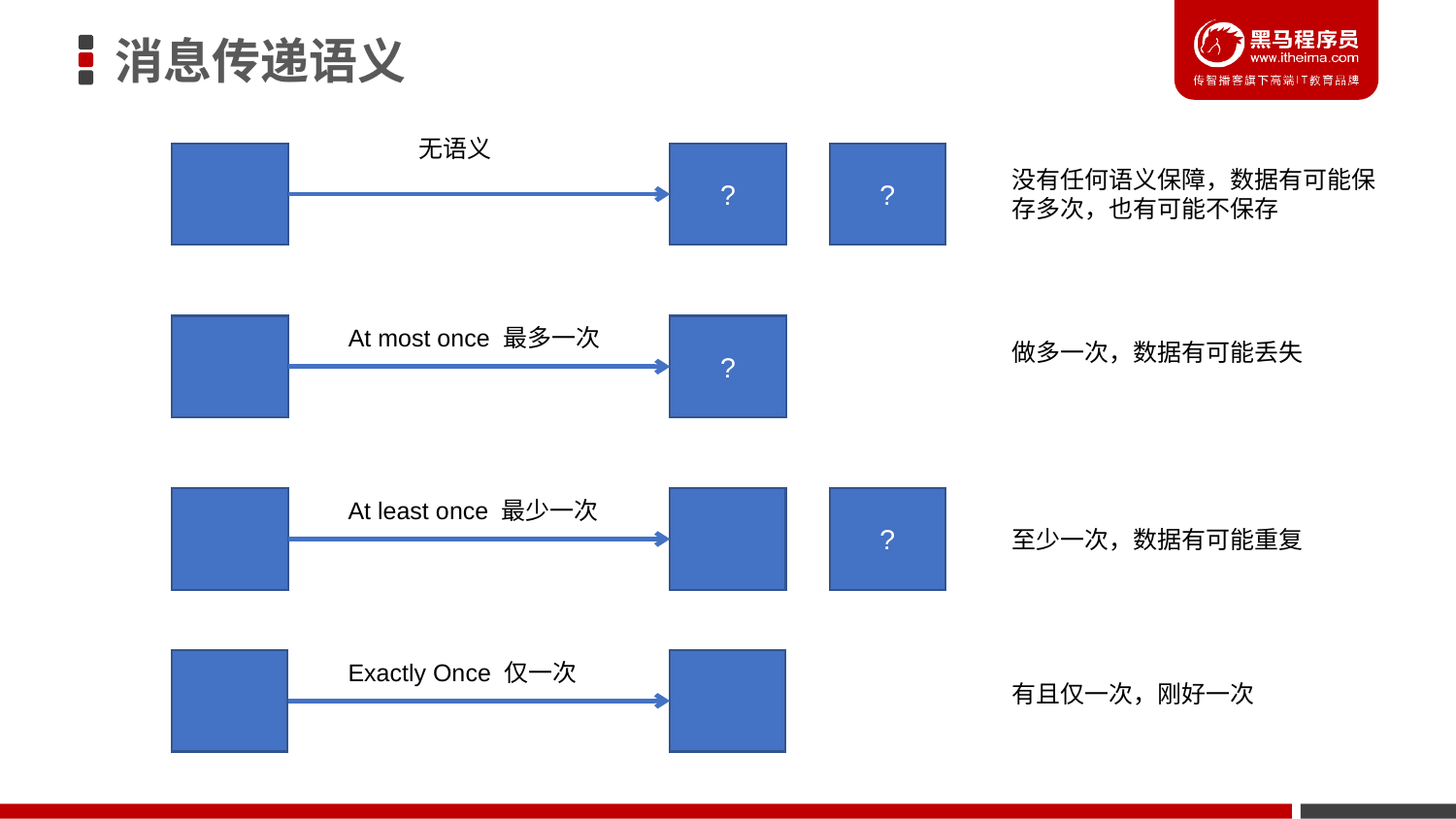

# 消息传递语义
无语义

?
?
没有任何语义保障，数据有可能保存多次，也有可能不保存

At most once 最多一次
?
做多一次，数据有可能丢失

At least once 最少一次

?
至少一次，数据有可能重复

Exactly Once 仅一次

有且仅一次，刚好一次